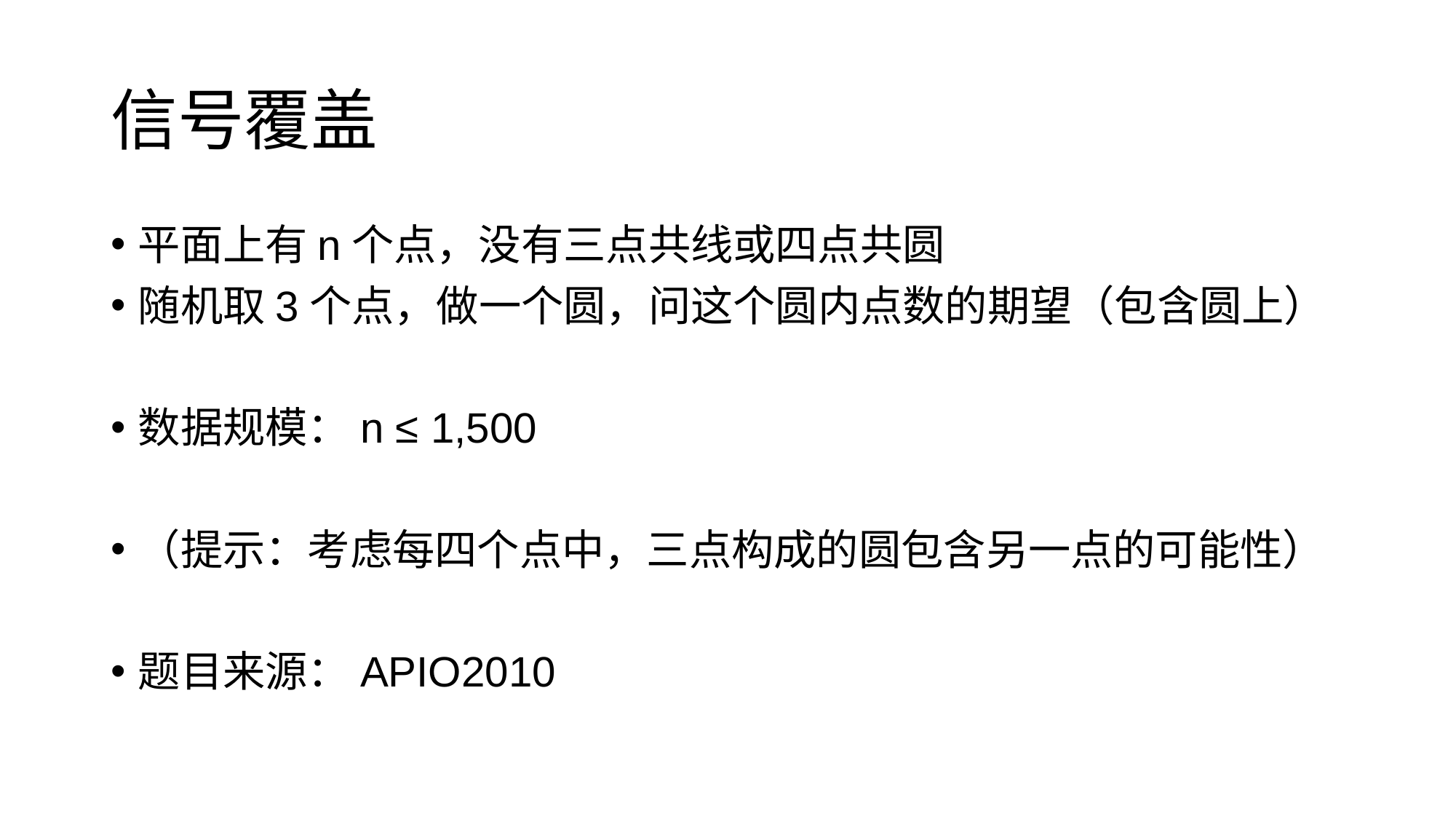

# 信号覆盖
平面上有n个点，没有三点共线或四点共圆
随机取3个点，做一个圆，问这个圆内点数的期望（包含圆上）

数据规模：n ≤ 1,500

（提示：考虑每四个点中，三点构成的圆包含另一点的可能性）

题目来源：APIO2010